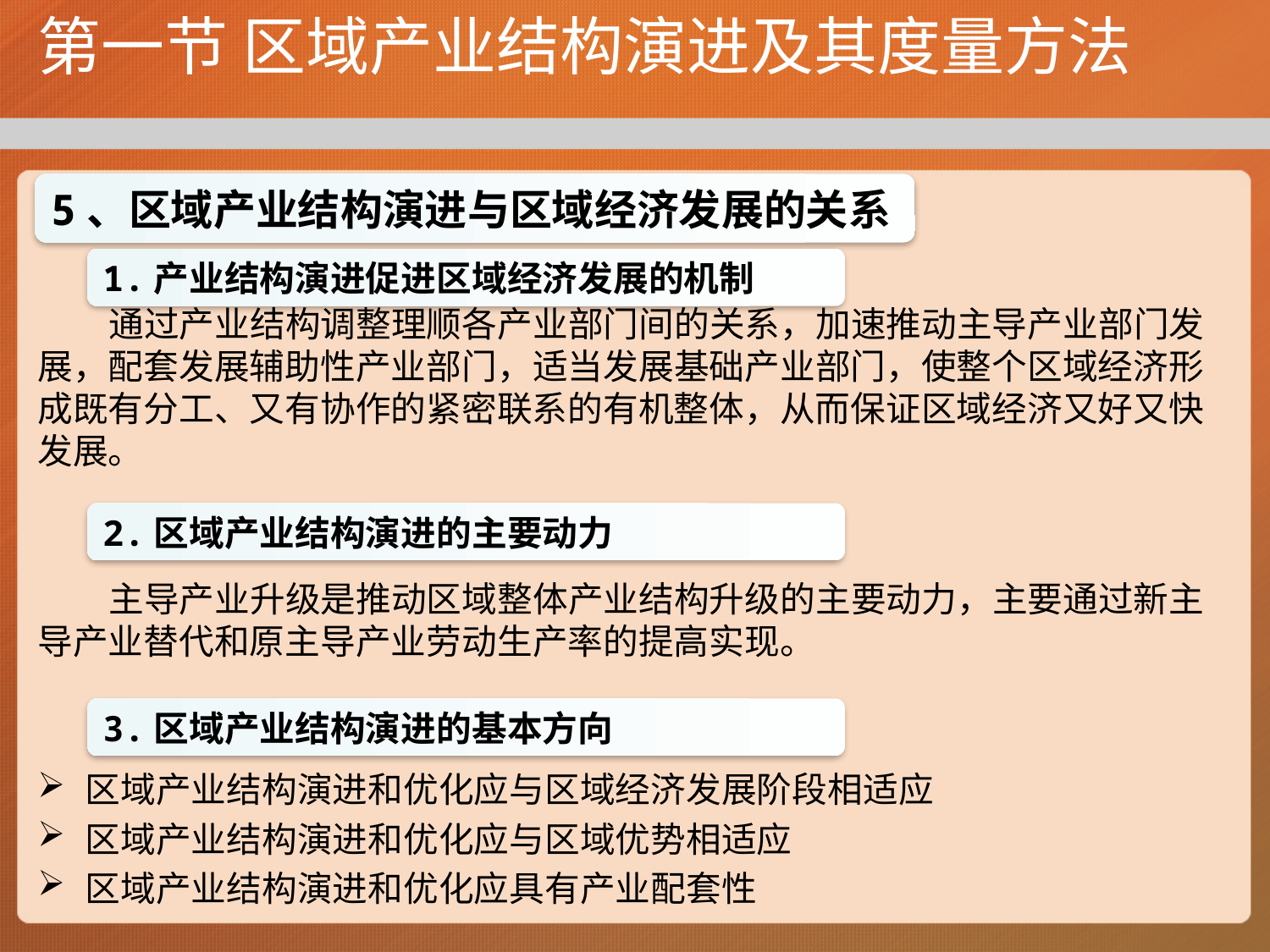

# 第一节 区域产业结构演进及其度量方法

        通过产业结构调整理顺各产业部门间的关系，加速推动主导产业部门发展，配套发展辅助性产业部门，适当发展基础产业部门，使整个区域经济形成既有分工、又有协作的紧密联系的有机整体，从而保证区域经济又好又快发展。

        主导产业升级是推动区域整体产业结构升级的主要动力，主要通过新主导产业替代和原主导产业劳动生产率的提高实现。

区域产业结构演进和优化应与区域经济发展阶段相适应
区域产业结构演进和优化应与区域优势相适应
区域产业结构演进和优化应具有产业配套性

5、区域产业结构演进与区域经济发展的关系
1.产业结构演进促进区域经济发展的机制
2.区域产业结构演进的主要动力
3.区域产业结构演进的基本方向